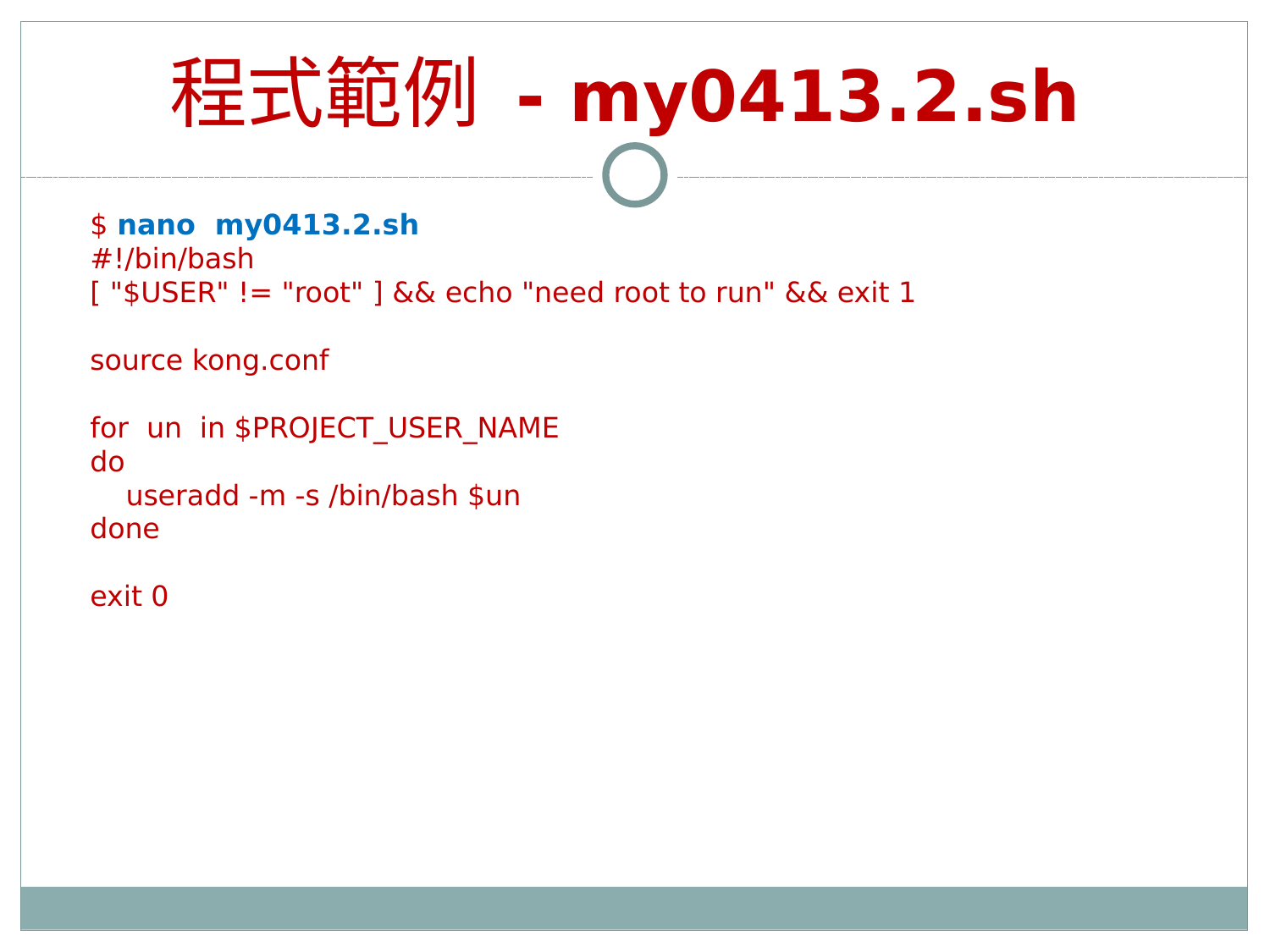

# 程式範例 - my0413.2.sh
$ nano  my0413.2.sh
#!/bin/bash
[ "$USER" != "root" ] && echo "need root to run" && exit 1

source kong.conf

for  un  in $PROJECT_USER_NAME
do
    useradd -m -s /bin/bash $un
done

exit 0